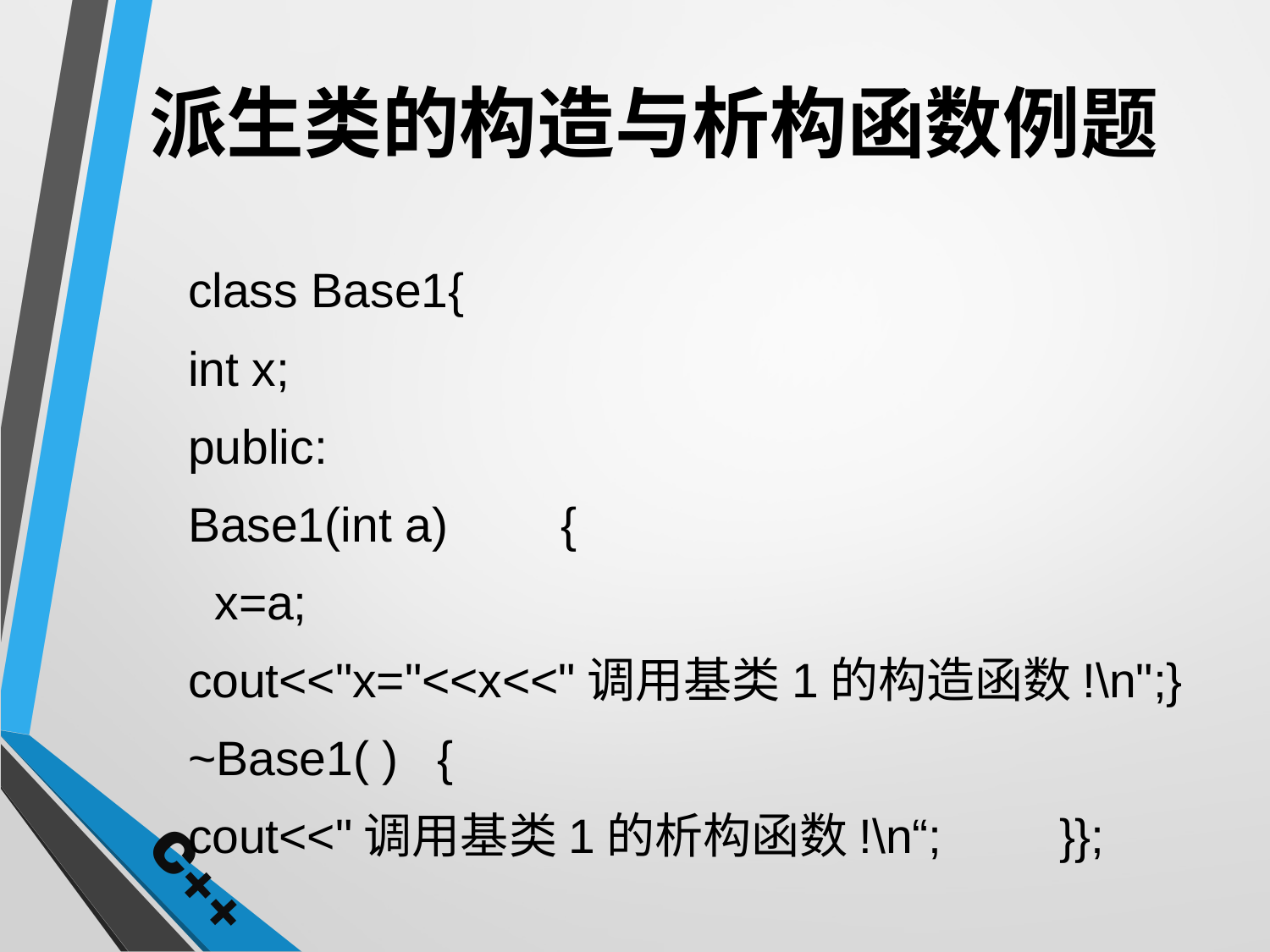

# 派生类的构造与析构函数例题
	class Base1{
	int x;
	public:
	Base1(int a)	{
	  x=a;
		cout<<"x="<<x<<"调用基类1的构造函数!\n";}
	~Base1( )	{
		cout<<"调用基类1的析构函数!\n“;	}};